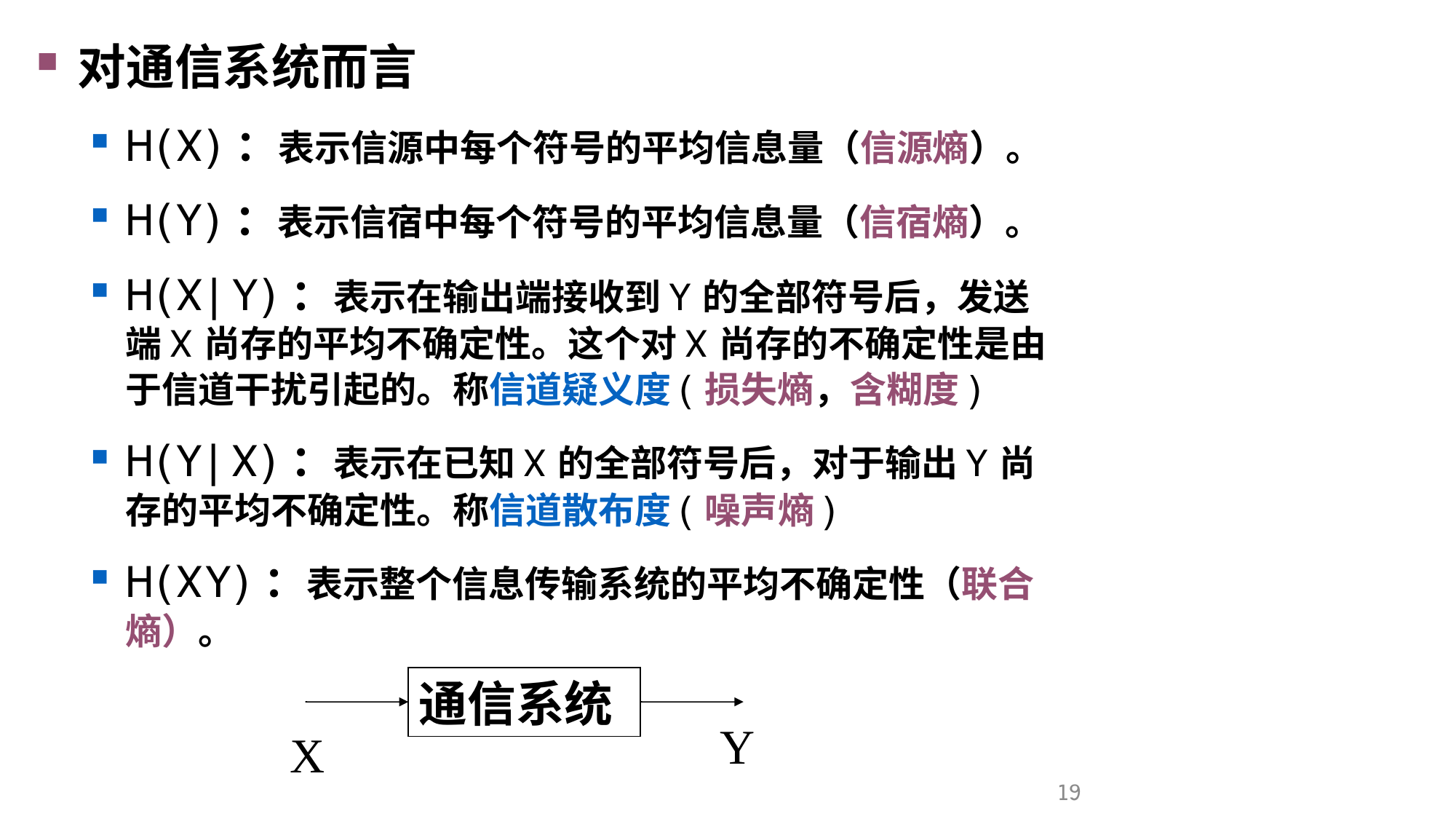

对通信系统而言
H(X)：表示信源中每个符号的平均信息量（信源熵）。
H(Y)：表示信宿中每个符号的平均信息量（信宿熵）。
H(X|Y)：表示在输出端接收到Y的全部符号后，发送端X尚存的平均不确定性。这个对X尚存的不确定性是由于信道干扰引起的。称信道疑义度(损失熵，含糊度)
H(Y|X)：表示在已知X的全部符号后，对于输出Y尚存的平均不确定性。称信道散布度(噪声熵)
H(XY)：表示整个信息传输系统的平均不确定性（联合熵）。
通信系统

Y
X
19